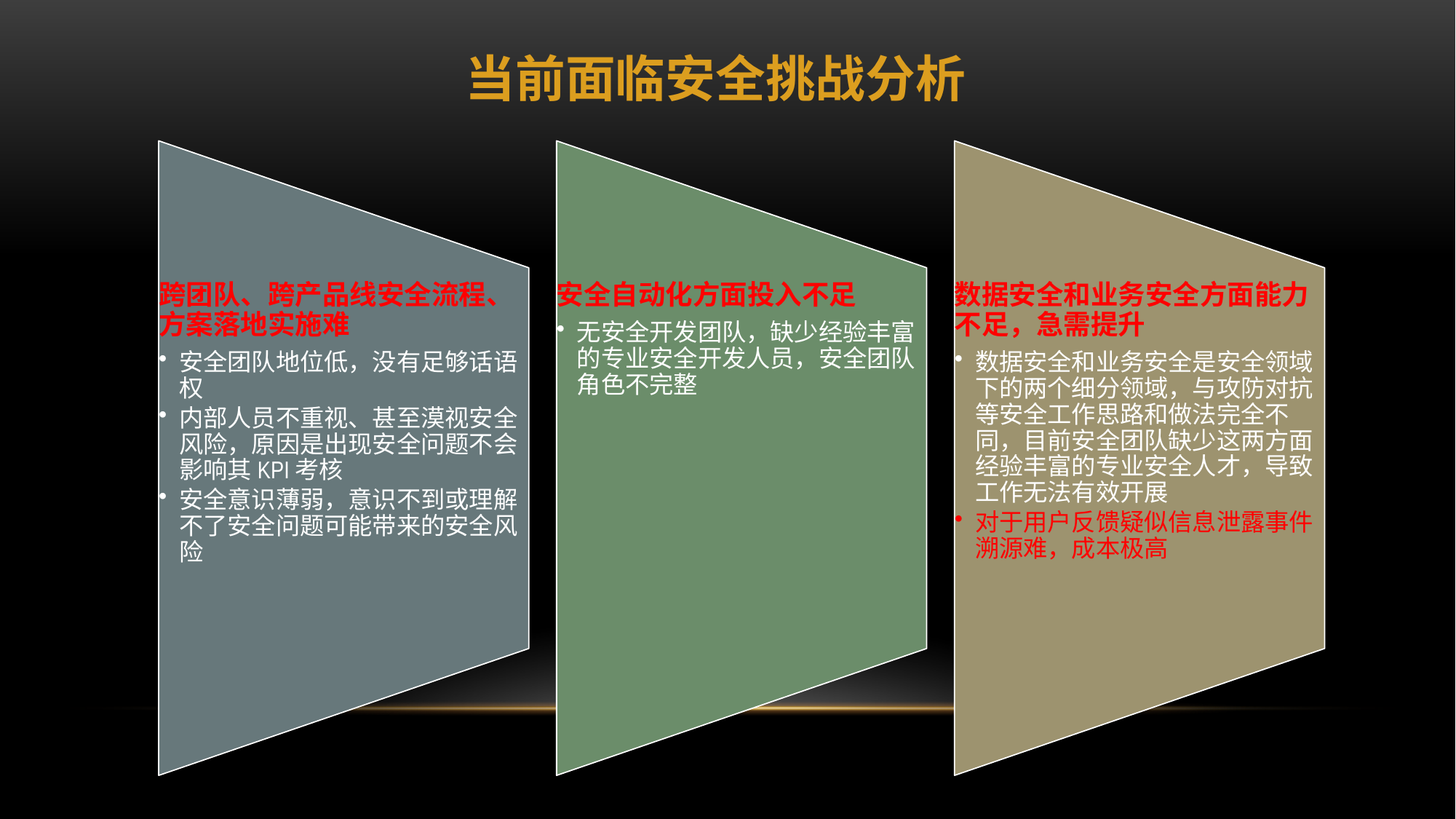

当前面临安全挑战分析
跨团队、跨产品线安全流程、方案落地实施难
安全团队地位低，没有足够话语权
内部人员不重视、甚至漠视安全风险，原因是出现安全问题不会影响其KPI考核
安全意识薄弱，意识不到或理解不了安全问题可能带来的安全风险
安全自动化方面投入不足
无安全开发团队，缺少经验丰富的专业安全开发人员，安全团队角色不完整
数据安全和业务安全方面能力不足，急需提升
数据安全和业务安全是安全领域下的两个细分领域，与攻防对抗等安全工作思路和做法完全不同，目前安全团队缺少这两方面经验丰富的专业安全人才，导致工作无法有效开展
对于用户反馈疑似信息泄露事件溯源难，成本极高